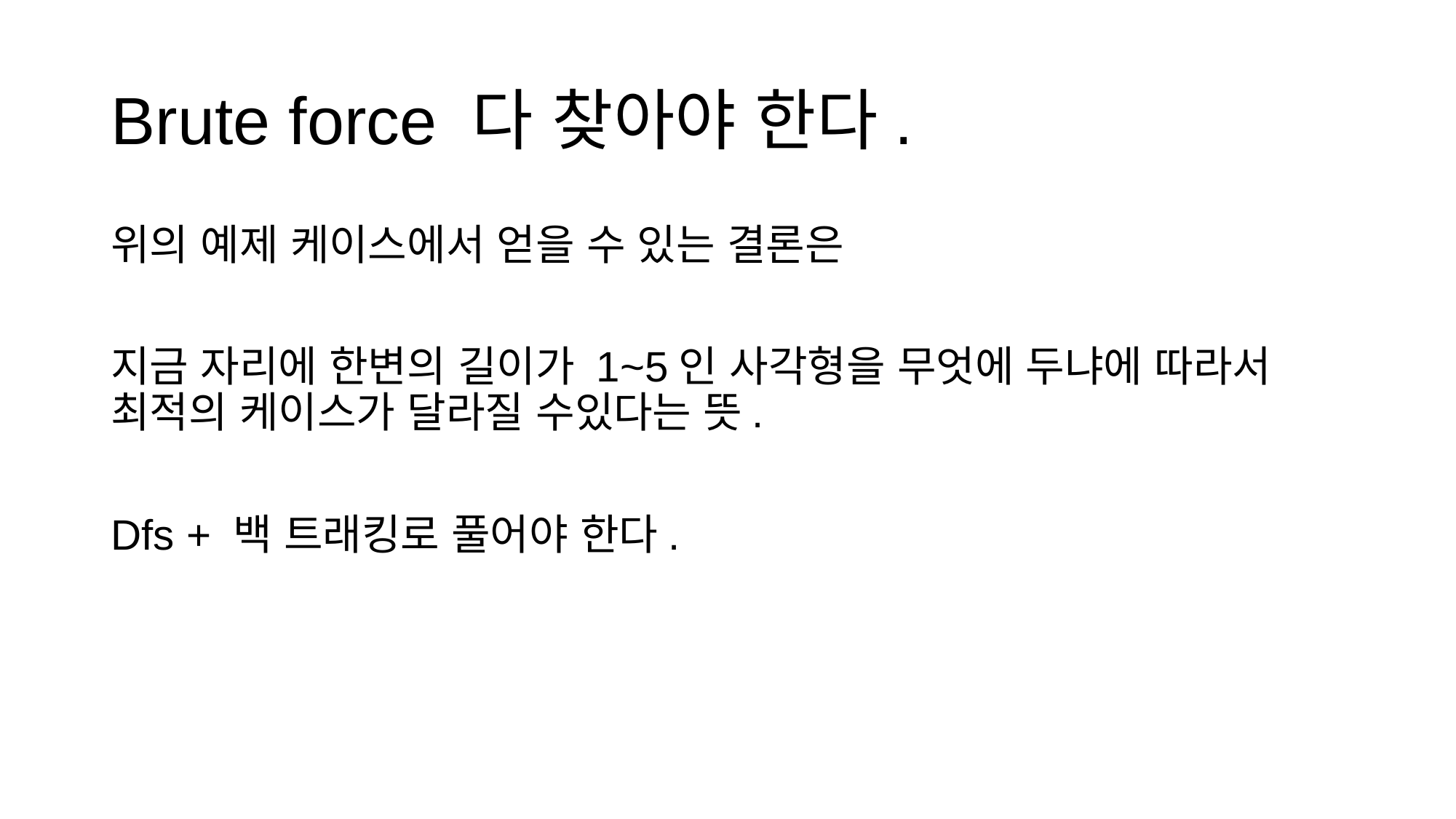

# Brute force 다 찾아야 한다.
위의 예제 케이스에서 얻을 수 있는 결론은

지금 자리에 한변의 길이가 1~5인 사각형을 무엇에 두냐에 따라서 최적의 케이스가 달라질 수있다는 뜻.

Dfs + 백 트래킹로 풀어야 한다.